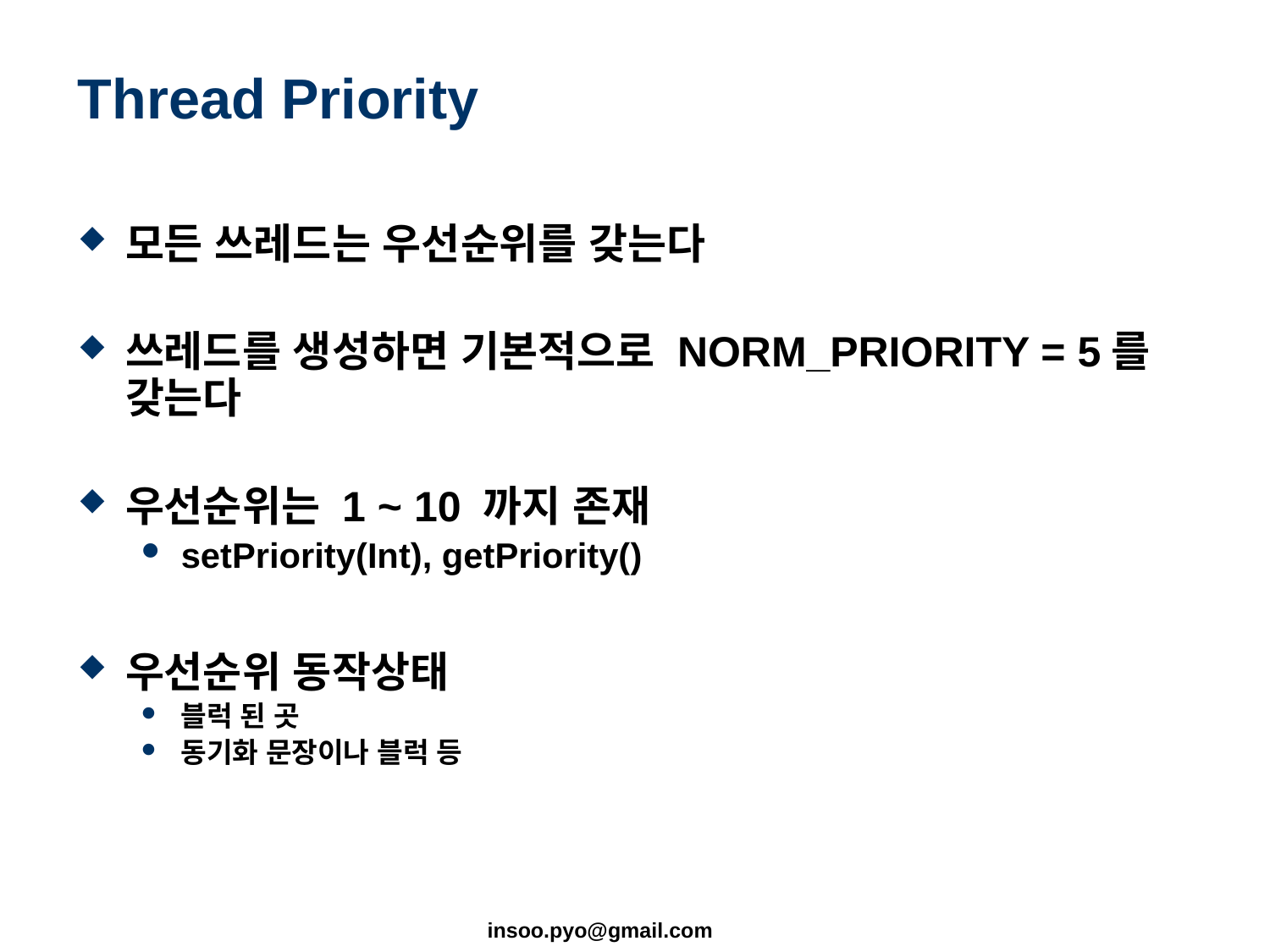

# Thread Priority
모든 쓰레드는 우선순위를 갖는다

쓰레드를 생성하면 기본적으로 NORM_PRIORITY = 5를 갖는다

우선순위는 1 ~ 10 까지 존재
setPriority(Int), getPriority()

우선순위 동작상태
블럭 된 곳
동기화 문장이나 블럭 등